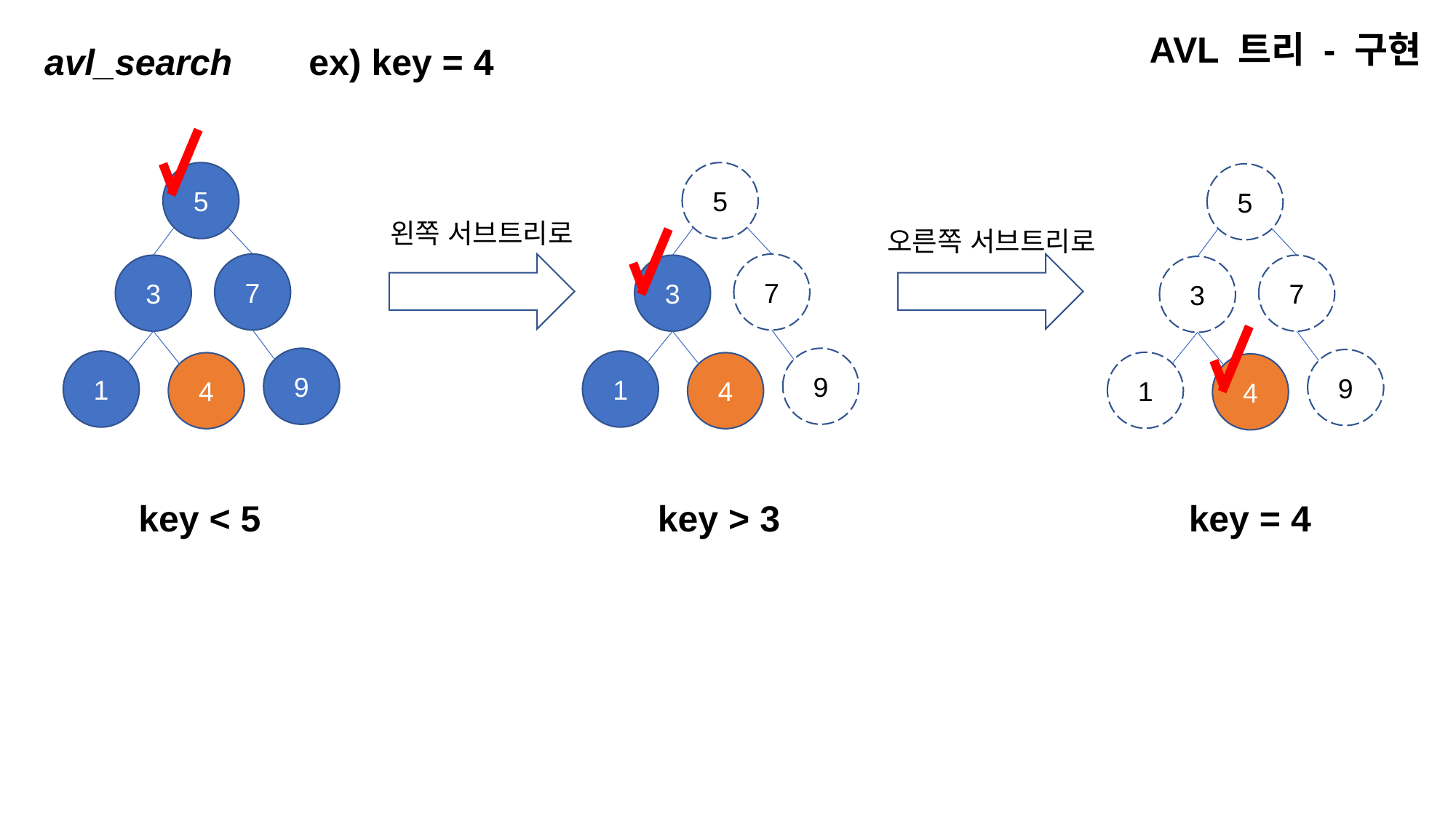

AVL 트리 - 구현
ex) key = 4
avl_search
5
7
3
9
1
4
5
7
3
9
1
4
5
7
3
9
1
4
왼쪽 서브트리로
오른쪽 서브트리로

key < 5
key > 3
key = 4